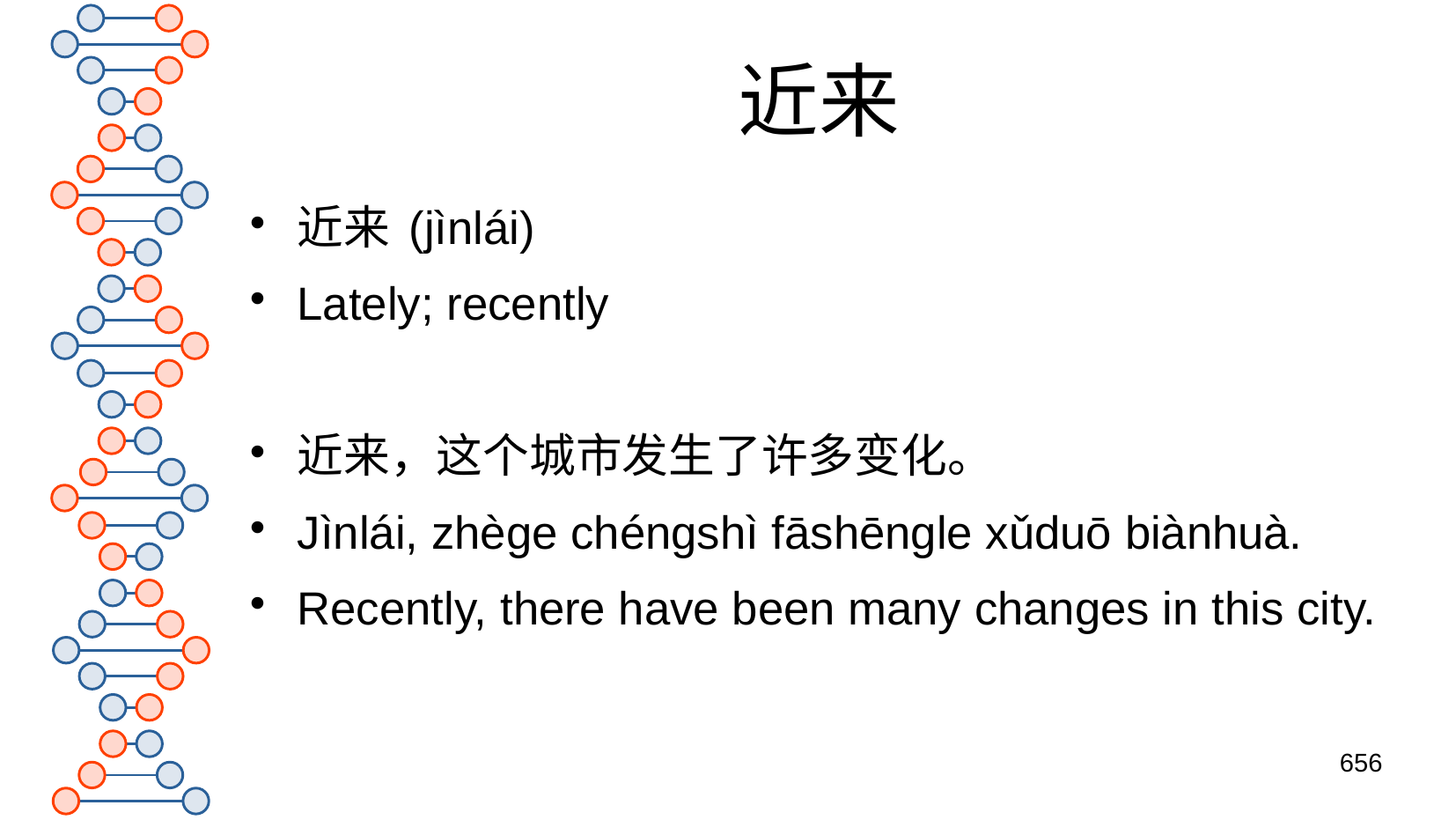

# 近来
近来 (jìnlái)
Lately; recently

近来，这个城市发生了许多变化。
Jìnlái, zhège chéngshì fāshēngle xǔduō biànhuà.
Recently, there have been many changes in this city.
656